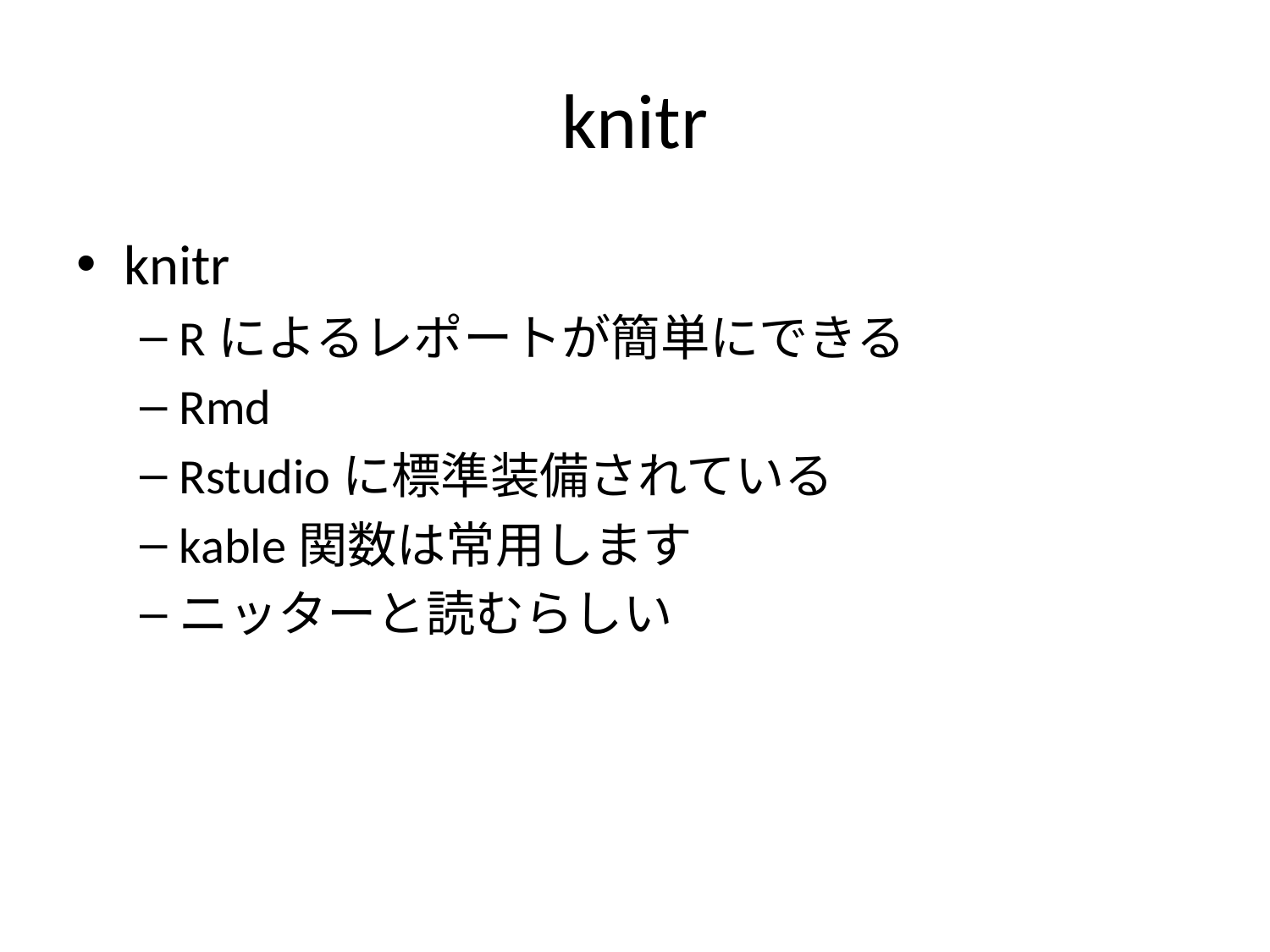

# knitr
knitr
Rによるレポートが簡単にできる
Rmd
Rstudioに標準装備されている
kable関数は常用します
ニッターと読むらしい